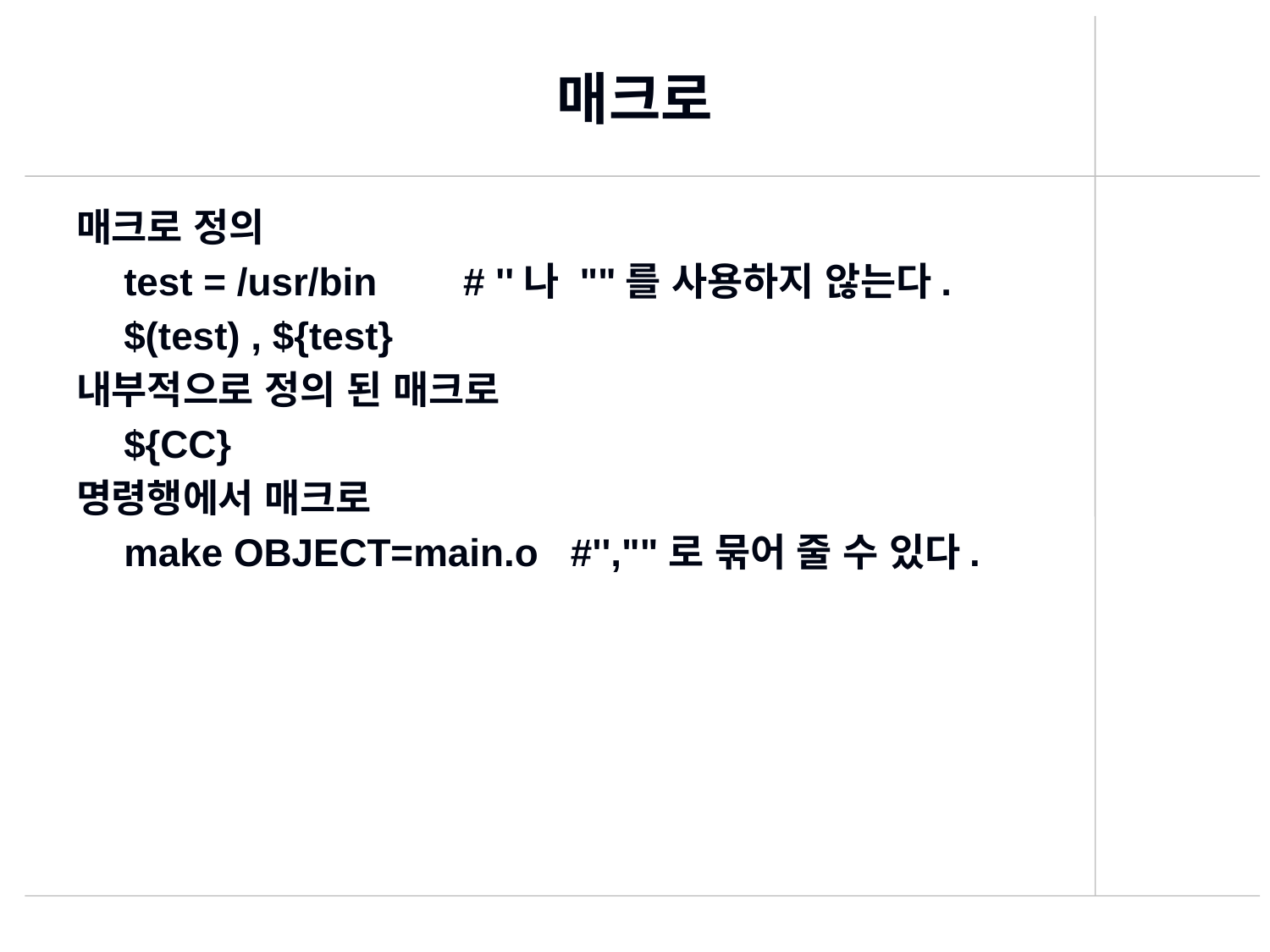

# 매크로
매크로 정의
	test = /usr/bin        # ''나 ""를 사용하지 않는다.
	$(test) , ${test}
내부적으로 정의 된 매크로
	${CC}
명령행에서 매크로
	make OBJECT=main.o   #'',""로 묶어 줄 수 있다.
435